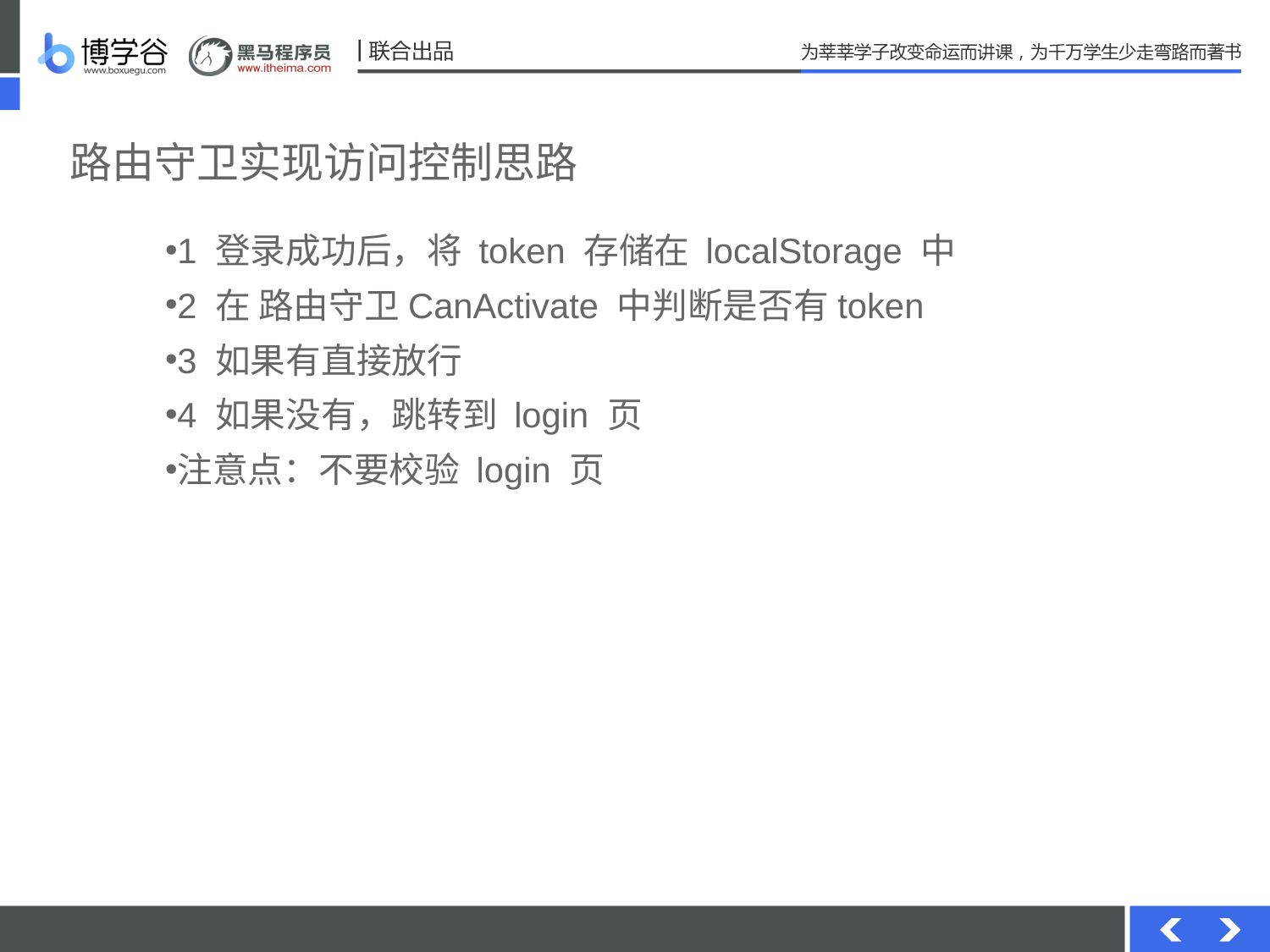

# 路由守卫实现访问控制思路
1 登录成功后，将 token 存储在 localStorage 中
2 在 路由守卫CanActivate 中判断是否有token
3 如果有直接放行
4 如果没有，跳转到 login 页
注意点：不要校验 login 页